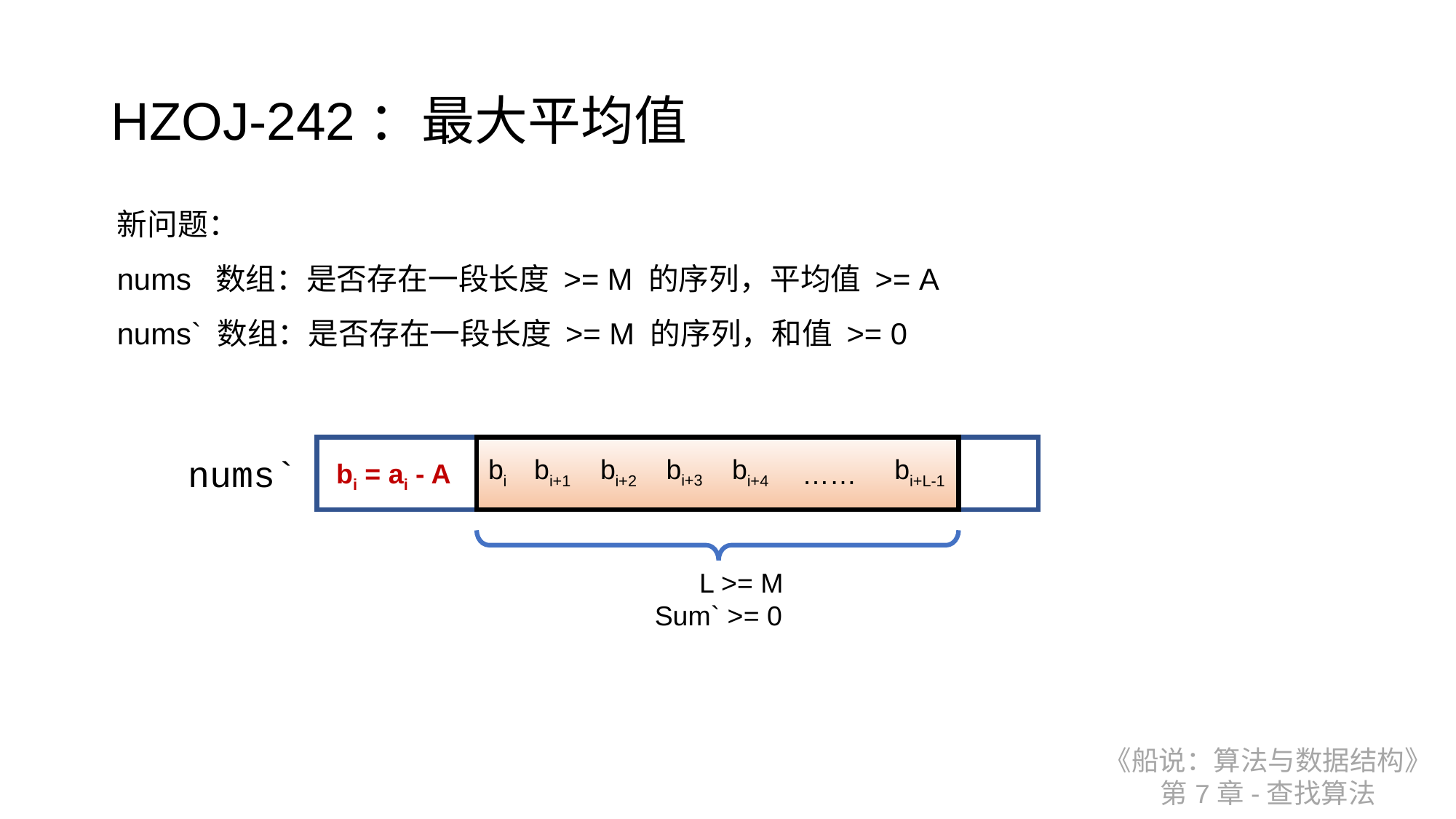

# HZOJ-242：最大平均值
新问题：
nums  数组：是否存在一段长度 >= M 的序列，平均值 >= A
nums` 数组：是否存在一段长度 >= M 的序列，和值 >= 0

nums`
bi+3
bi
bi+1
bi+2
bi+4
bi+L-1
bi = ai - A
……
      L >= M
Sum` >= 0